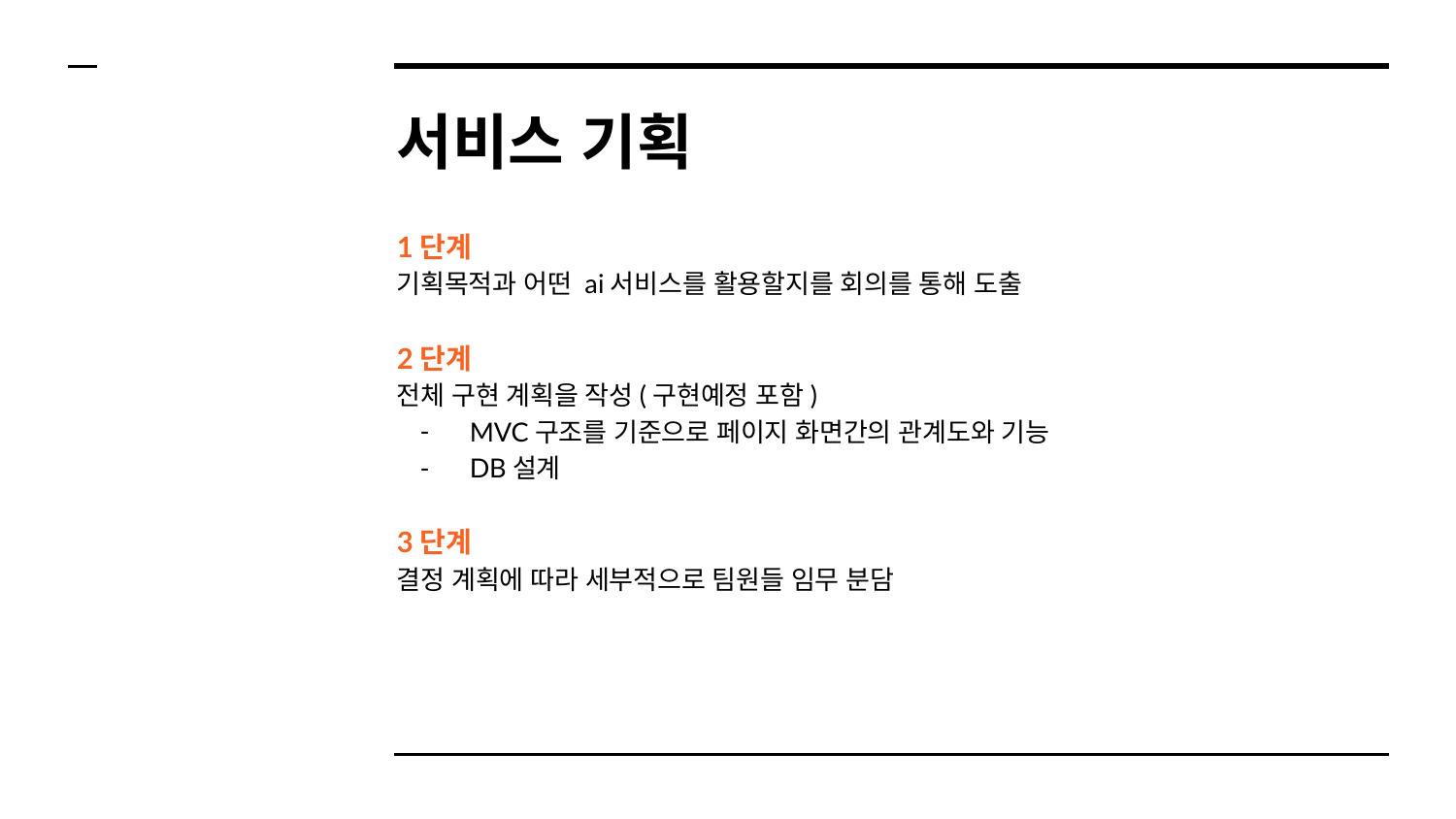

# 서비스 기획

1단계
기획목적과 어떤 ai서비스를 활용할지를 회의를 통해 도출

2단계
전체 구현 계획을 작성(구현예정 포함)
MVC구조를 기준으로 페이지 화면간의 관계도와 기능
DB설계

3단계
결정 계획에 따라 세부적으로 팀원들 임무 분담